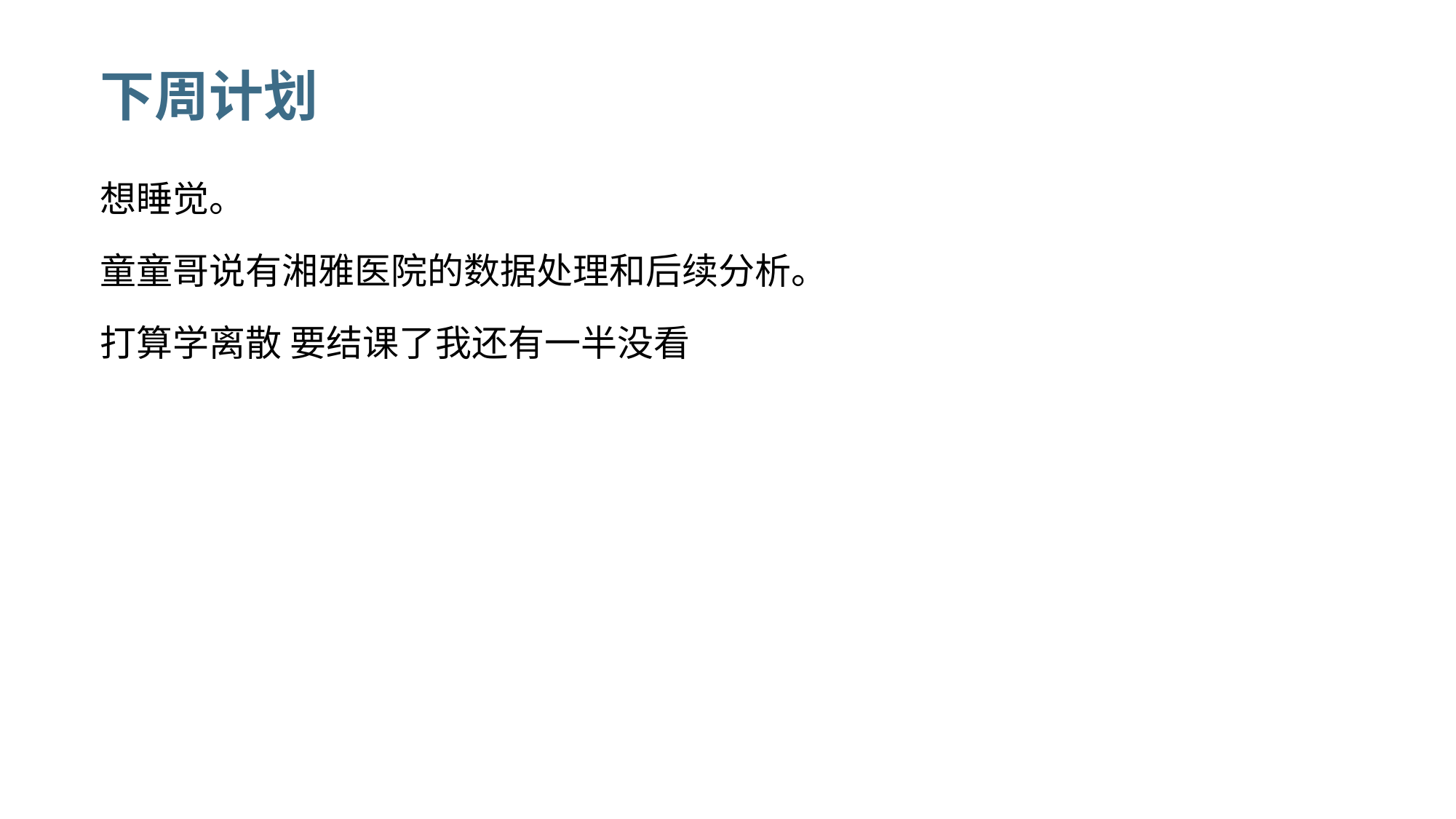

# 下周计划
想睡觉。
童童哥说有湘雅医院的数据处理和后续分析。
打算学离散 要结课了我还有一半没看